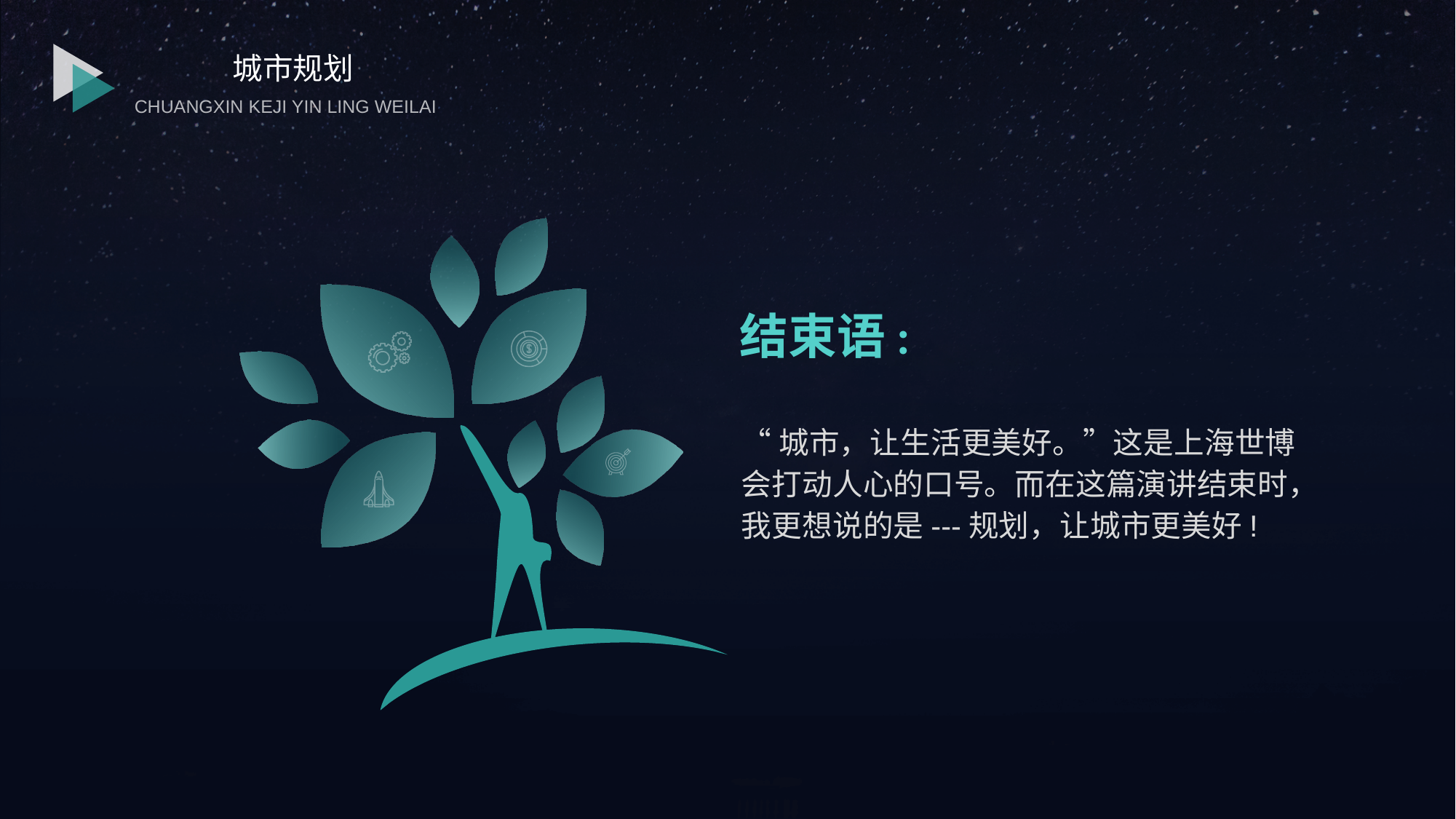

城市规划

CHUANGXIN KEJI YIN LING WEILAI

结束语:
“城市，让生活更美好。”这是上海世博会打动人心的口号。而在这篇演讲结束时，我更想说的是---规划，让城市更美好!